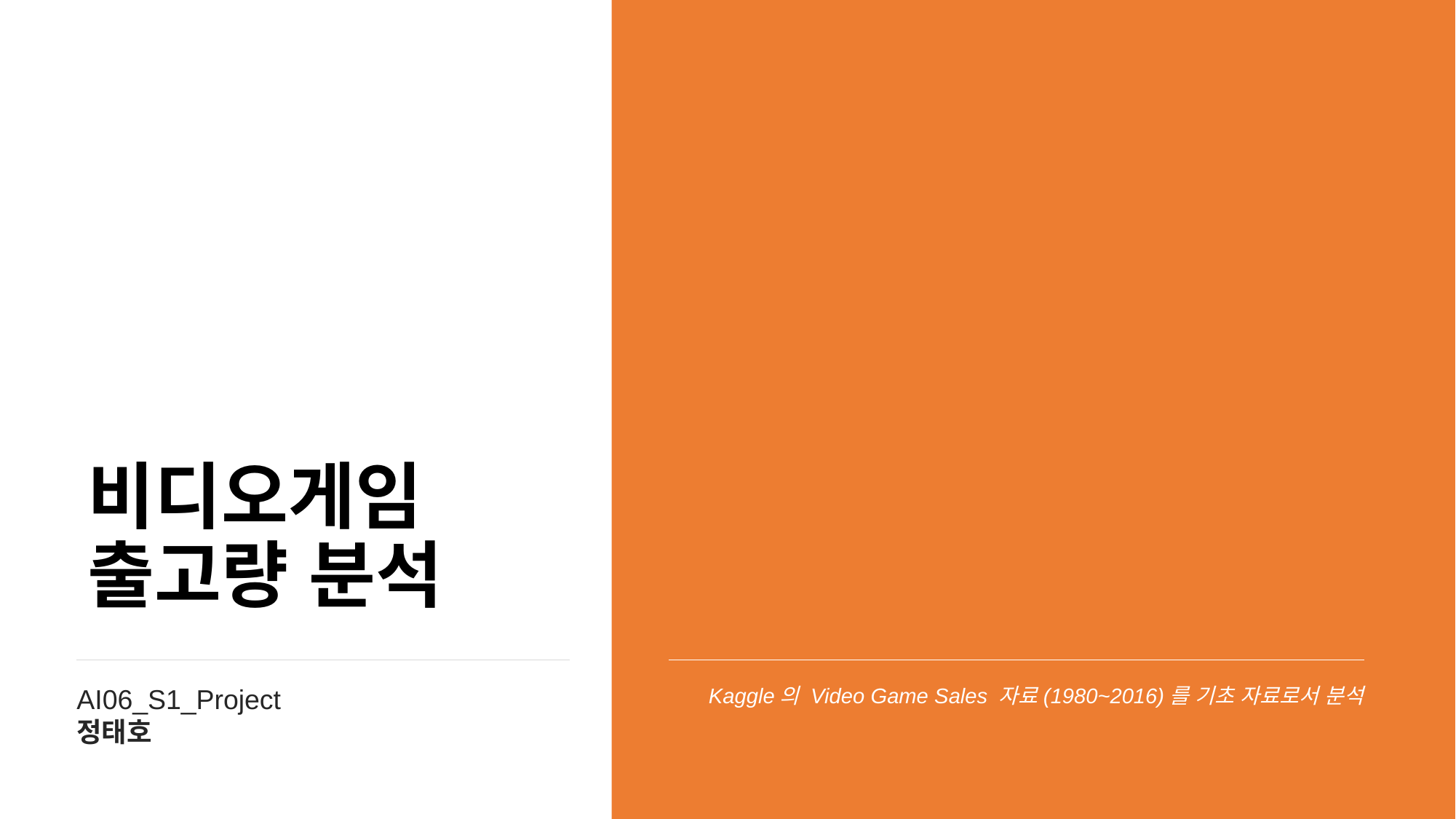

# 비디오게임 출고량 분석
AI06_S1_Project
정태호
Kaggle의 Video Game Sales 자료(1980~2016)를 기초 자료로서 분석